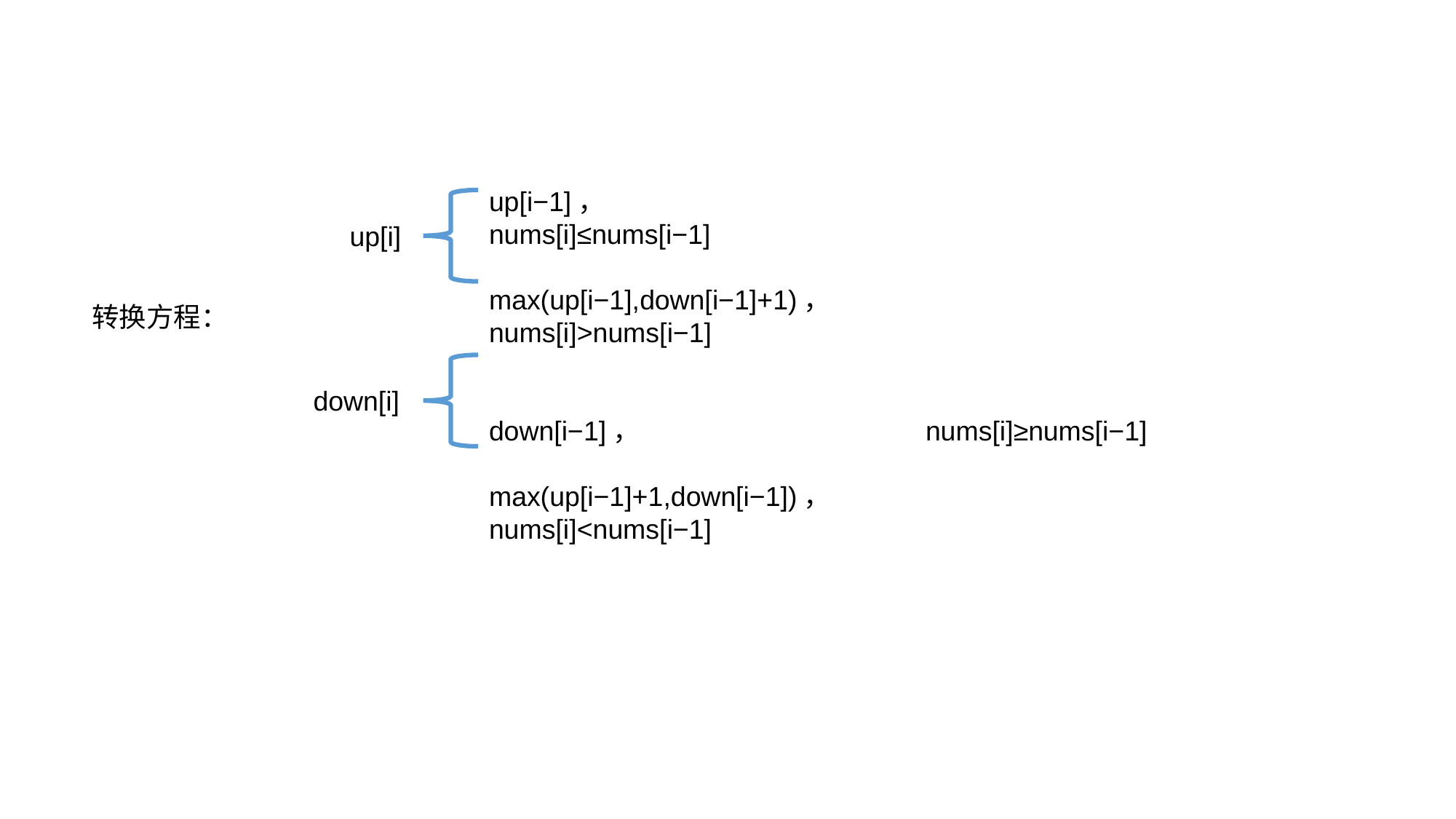

up[i−1]，				nums[i]≤nums[i−1]

max(up[i−1],down[i−1]+1)，		nums[i]>nums[i−1]

​
down[i−1]，			nums[i]≥nums[i−1]

max(up[i−1]+1,down[i−1])，		nums[i]<nums[i−1]​ ​

up[i]
转换方程：

down[i]